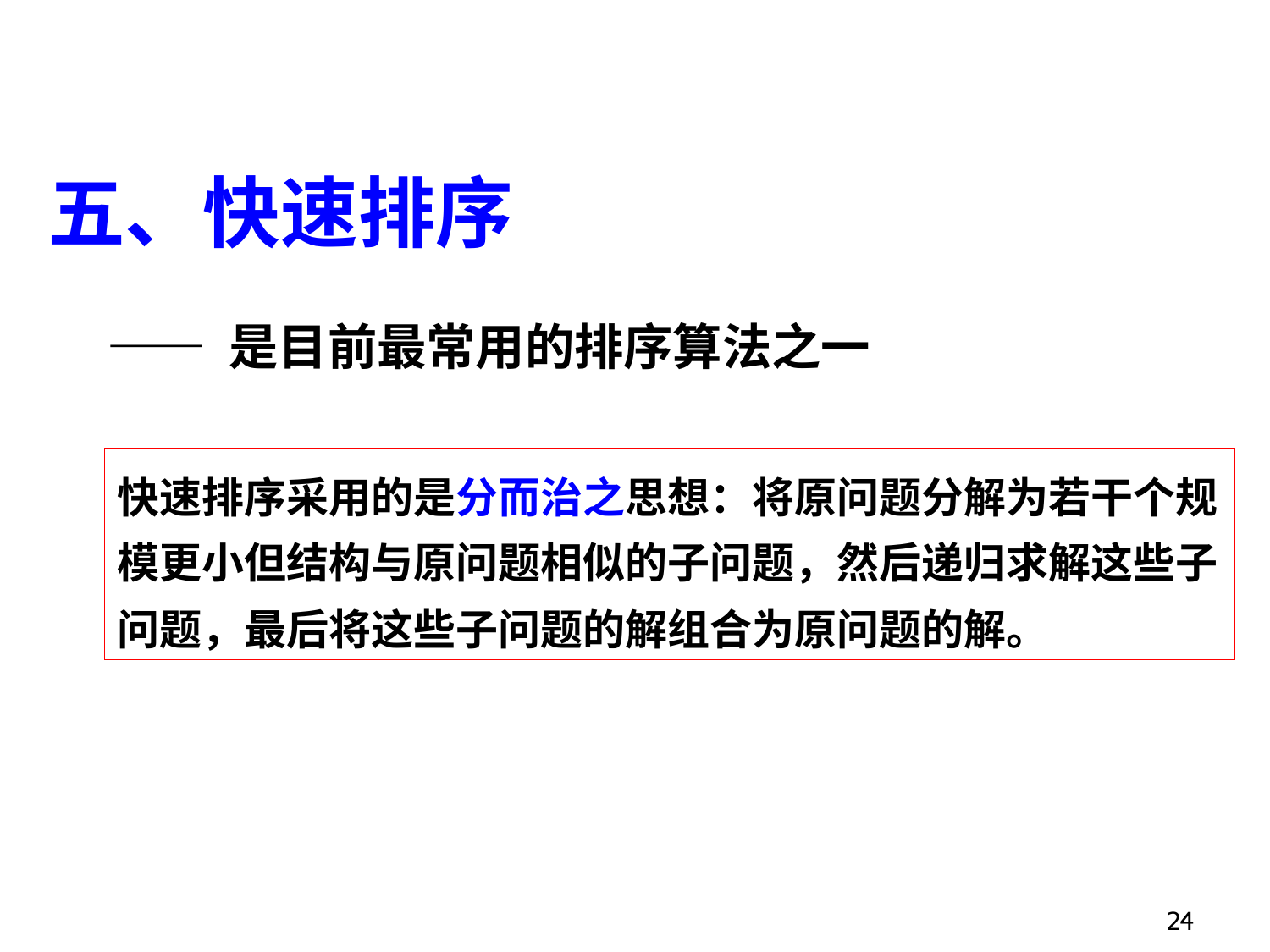

# 五、快速排序
—— 是目前最常用的排序算法之一
快速排序采用的是分而治之思想：将原问题分解为若干个规模更小但结构与原问题相似的子问题，然后递归求解这些子问题，最后将这些子问题的解组合为原问题的解。
24